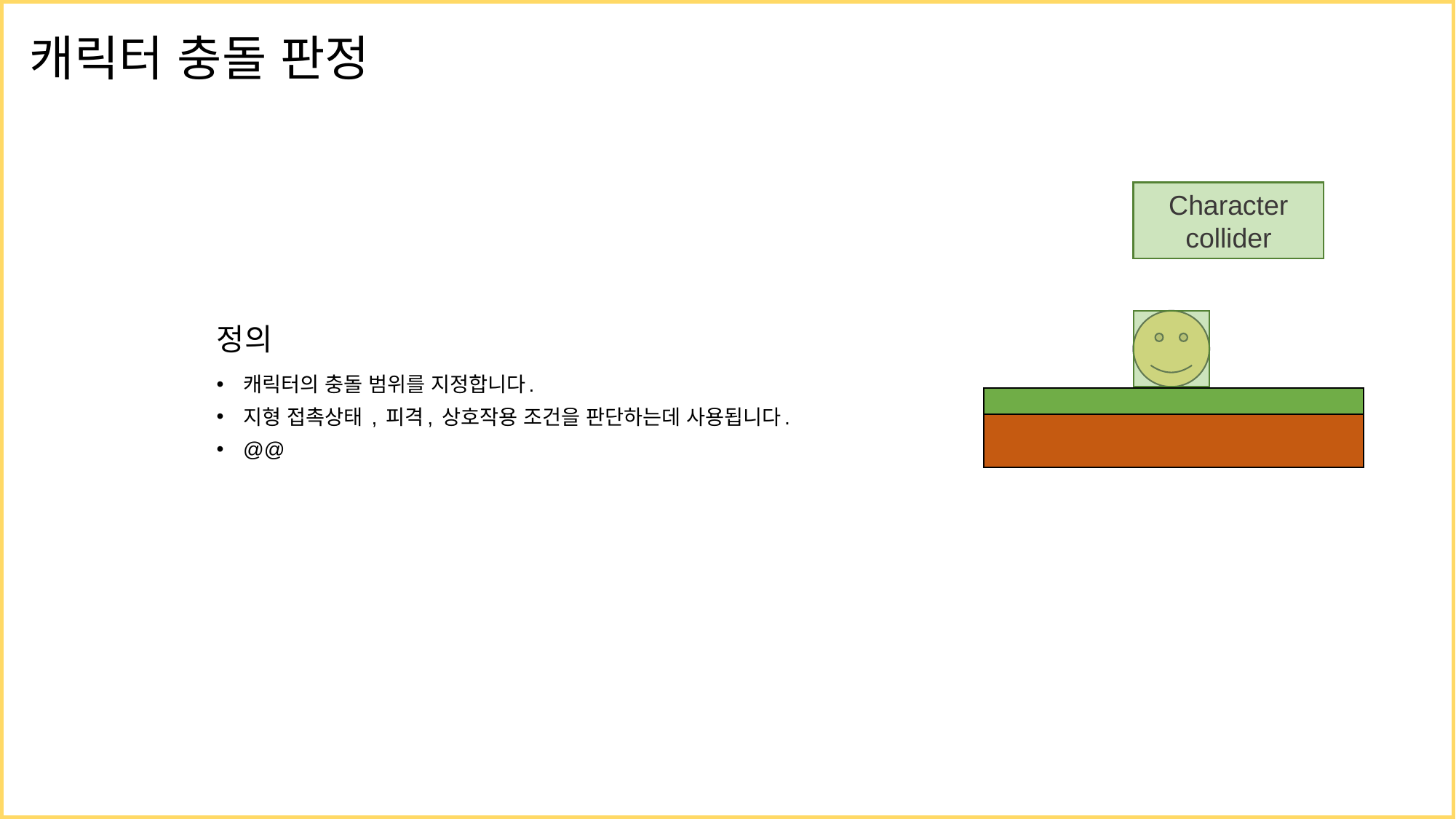

# 캐릭터 충돌 판정
Character
collider

정의
캐릭터의 충돌 범위를 지정합니다.
지형 접촉상태 , 피격, 상호작용 조건을 판단하는데 사용됩니다.
@@